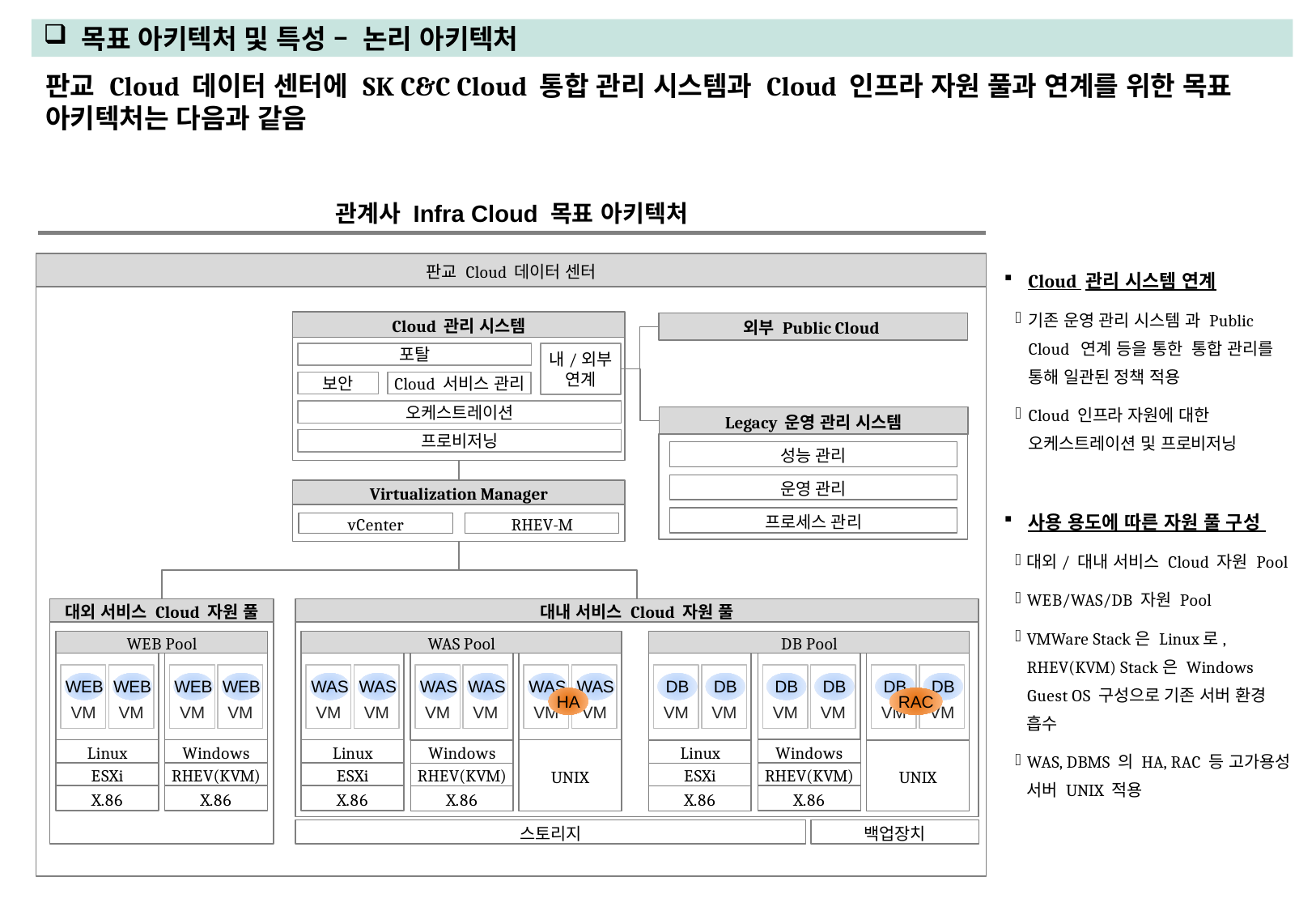

목표 아키텍처 및 특성 –  논리 아키텍처
판교 Cloud 데이터 센터에 SK C&C Cloud 통합 관리 시스템과 Cloud 인프라 자원 풀과 연계를 위한 목표 아키텍처는 다음과 같음
관계사 Infra Cloud 목표 아키텍처
판교 Cloud 데이터 센터

Cloud 관리 시스템

포탈
내/외부
연계
보안
Cloud 서비스 관리
오케스트레이션
프로비저닝
외부 Public Cloud
Legacy 운영 관리 시스템

성능 관리
운영 관리
프로세스 관리
Virtualization Manager

vCenter
RHEV-M
대외 서비스 Cloud 자원 풀
대내 서비스 Cloud 자원 풀

WEB Pool
WAS Pool
DB Pool

WAS

VM

WAS

VM

DB

VM

DB

VM

WEB

VM

WEB

VM

WEB

VM

WEB

VM

WAS

VM

WAS

VM

WAS

VM

WAS

VM

DB

VM

DB

VM

DB

VM

DB

VM
HA
RAC
Windows
RHEV(KVM)
X.86
UNIX
Linux
Windows
RHEV(KVM)
X.86
Linux
UNIX
Windows
Linux
ESXi
ESXi
RHEV(KVM)
ESXi
X.86
X.86
X.86
X.86
스토리지
백업장치
Cloud 관리 시스템 연계
기존 운영 관리 시스템 과 Public Cloud  연계 등을 통한  통합 관리를 통해 일관된 정책 적용
Cloud 인프라 자원에 대한 오케스트레이션 및 프로비저닝

사용 용도에 따른 자원 풀 구성
대외/ 대내 서비스 Cloud 자원 Pool
WEB/WAS/DB 자원 Pool
VMWare Stack은 Linux로, RHEV(KVM) Stack은 Windows Guest OS 구성으로 기존 서버 환경 흡수
WAS, DBMS 의 HA, RAC 등 고가용성 서버 UNIX 적용